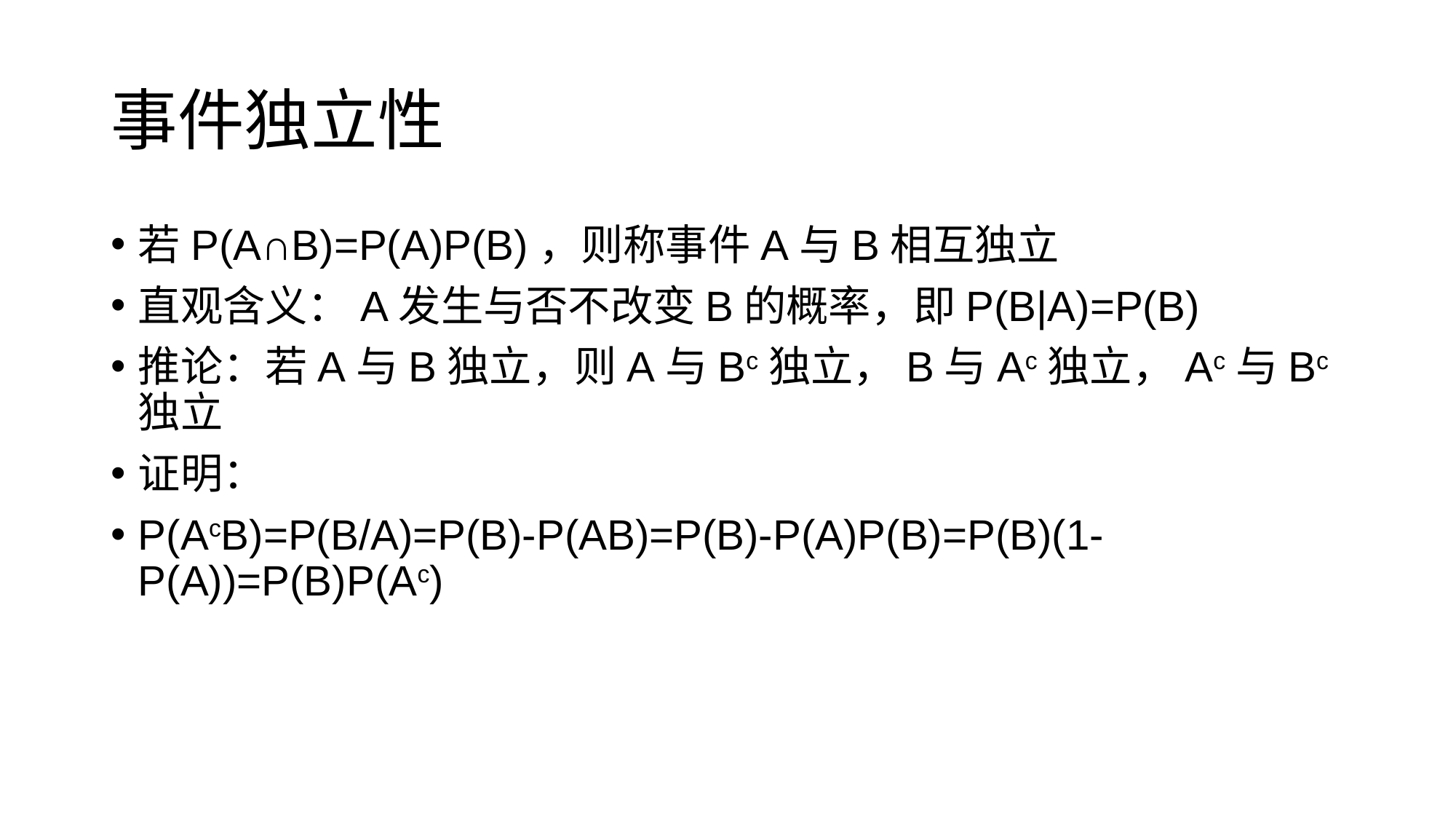

# 事件独立性
若P(A∩B)=P(A)P(B)，则称事件A与B相互独立
直观含义：A发生与否不改变B的概率，即P(B|A)=P(B)
推论：若A与B独立，则A与Bc独立，B与Ac独立，Ac与Bc独立
证明：
P(AcB)=P(B/A)=P(B)-P(AB)=P(B)-P(A)P(B)=P(B)(1-P(A))=P(B)P(Ac)